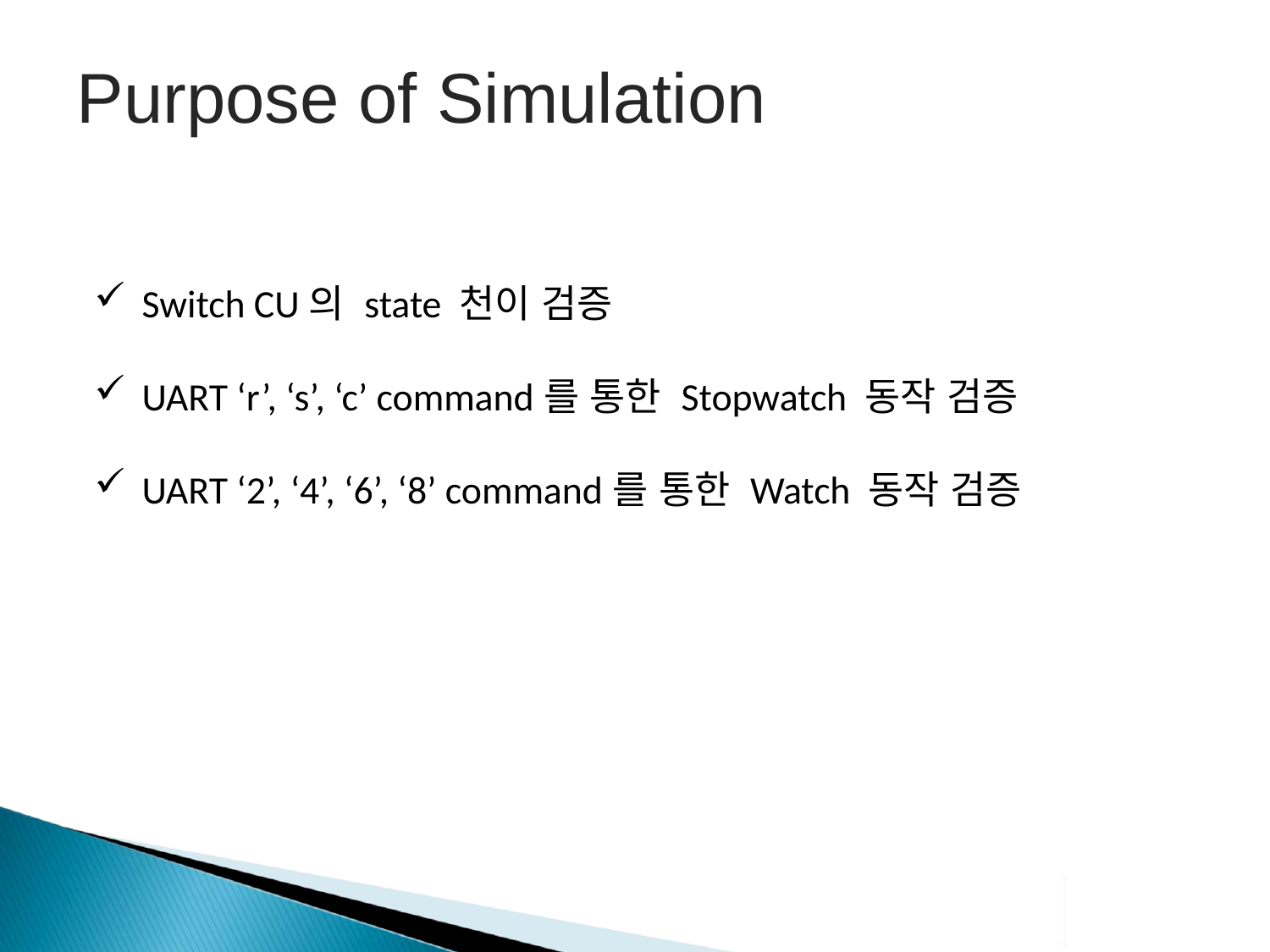

Purpose of Simulation
Switch CU의 state 천이 검증
UART ‘r’, ‘s’, ‘c’ command를 통한 Stopwatch 동작 검증
UART ‘2’, ‘4’, ‘6’, ‘8’ command를 통한 Watch 동작 검증